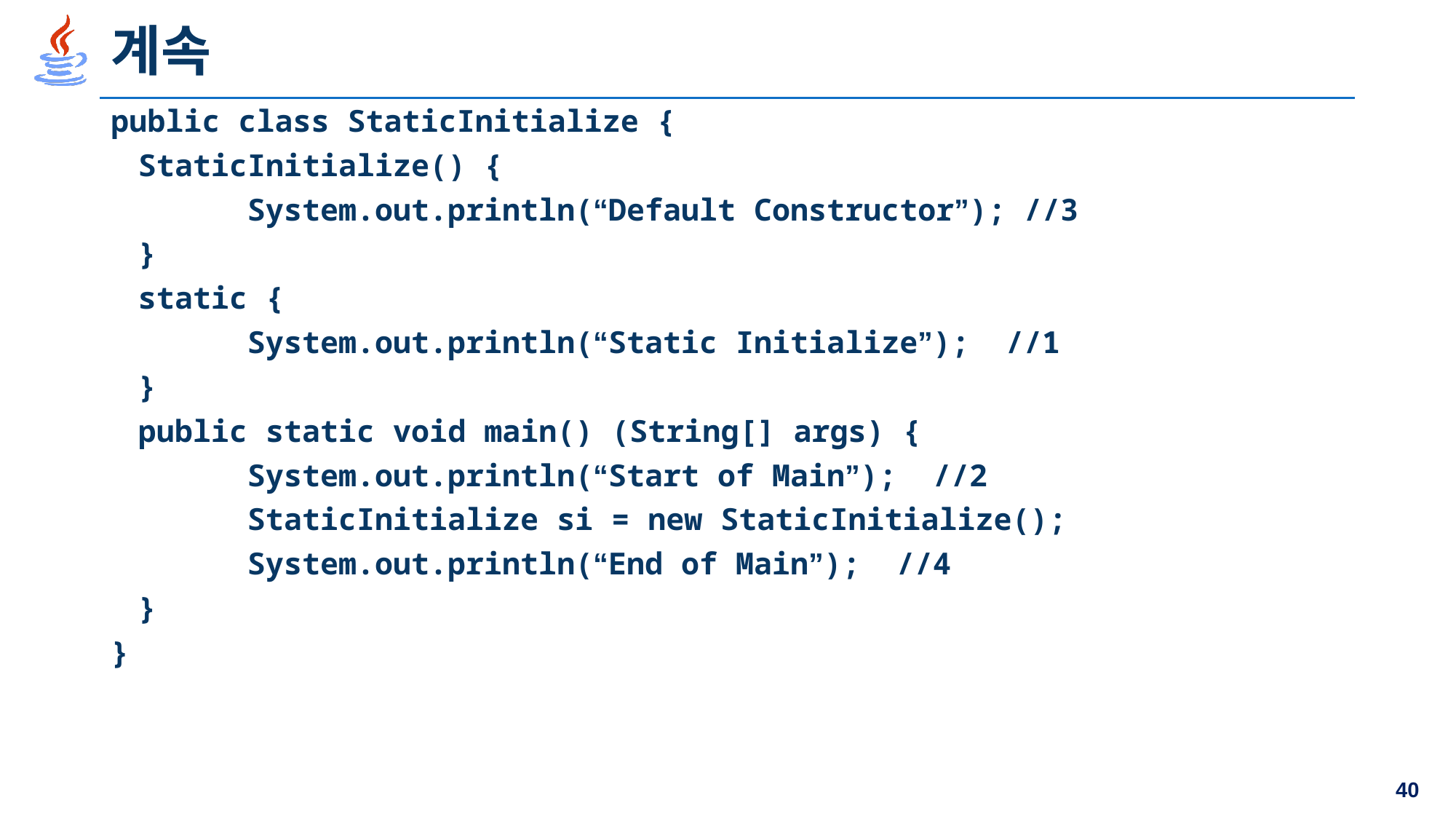

# 계속
public class StaticInitialize {
	StaticInitialize() {
		System.out.println(“Default Constructor”); //3
	}
	static {
		System.out.println(“Static Initialize”);  //1
	}
	public static void main() (String[] args) {
		System.out.println(“Start of Main”);  //2
		StaticInitialize si = new StaticInitialize();
		System.out.println(“End of Main”);  //4
	}
}
40